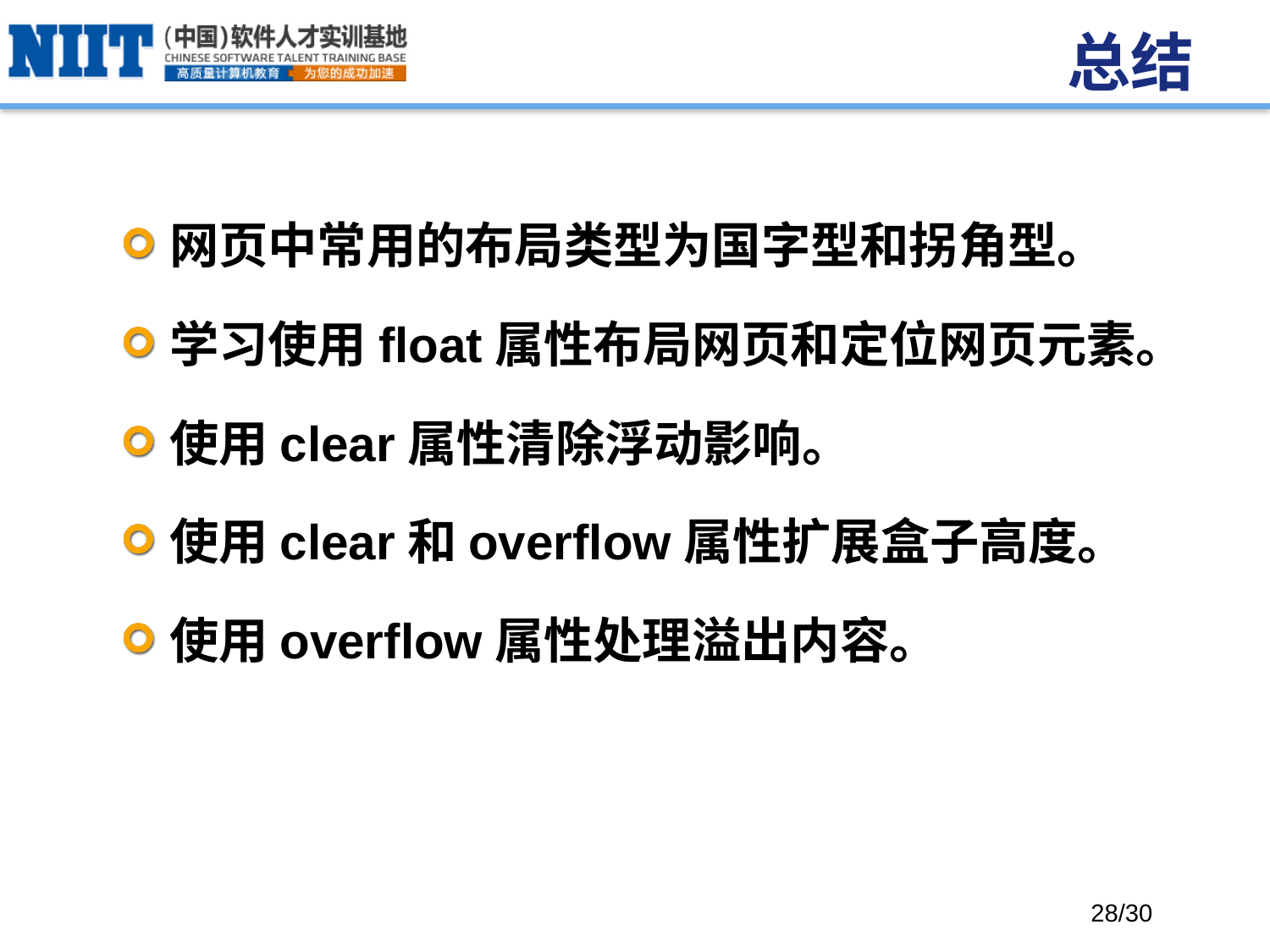

# 总结
网页中常用的布局类型为国字型和拐角型。
学习使用float属性布局网页和定位网页元素。
使用clear属性清除浮动影响。
使用clear和overflow属性扩展盒子高度。
使用overflow属性处理溢出内容。

28/30